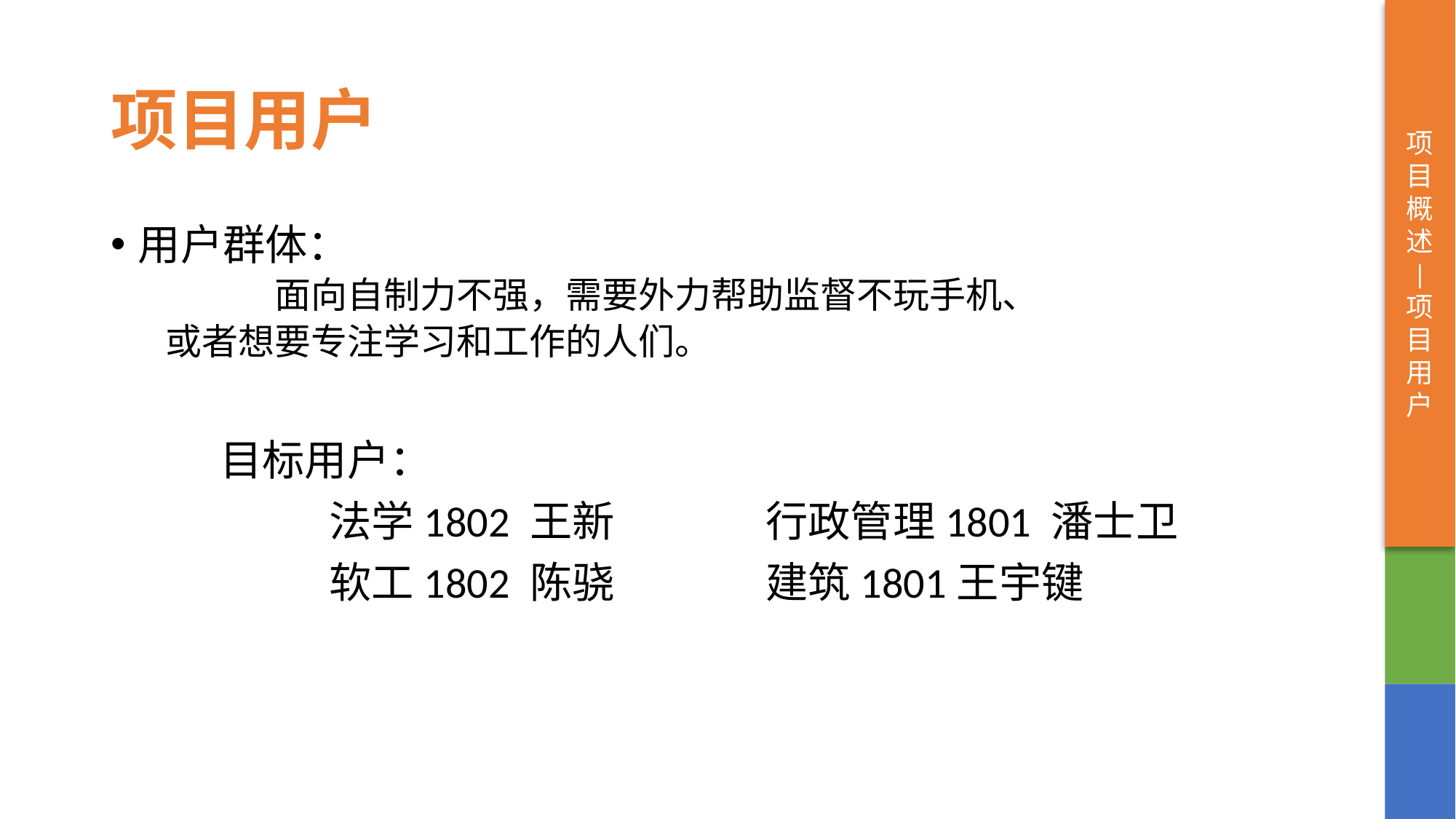

项目概述
|
项目用户
# 项目用户
用户群体：
	面向自制力不强，需要外力帮助监督不玩手机、
或者想要专注学习和工作的人们。

	目标用户：
		法学1802 王新		行政管理1801 潘士卫
		软工1802 陈骁		建筑1801王宇键